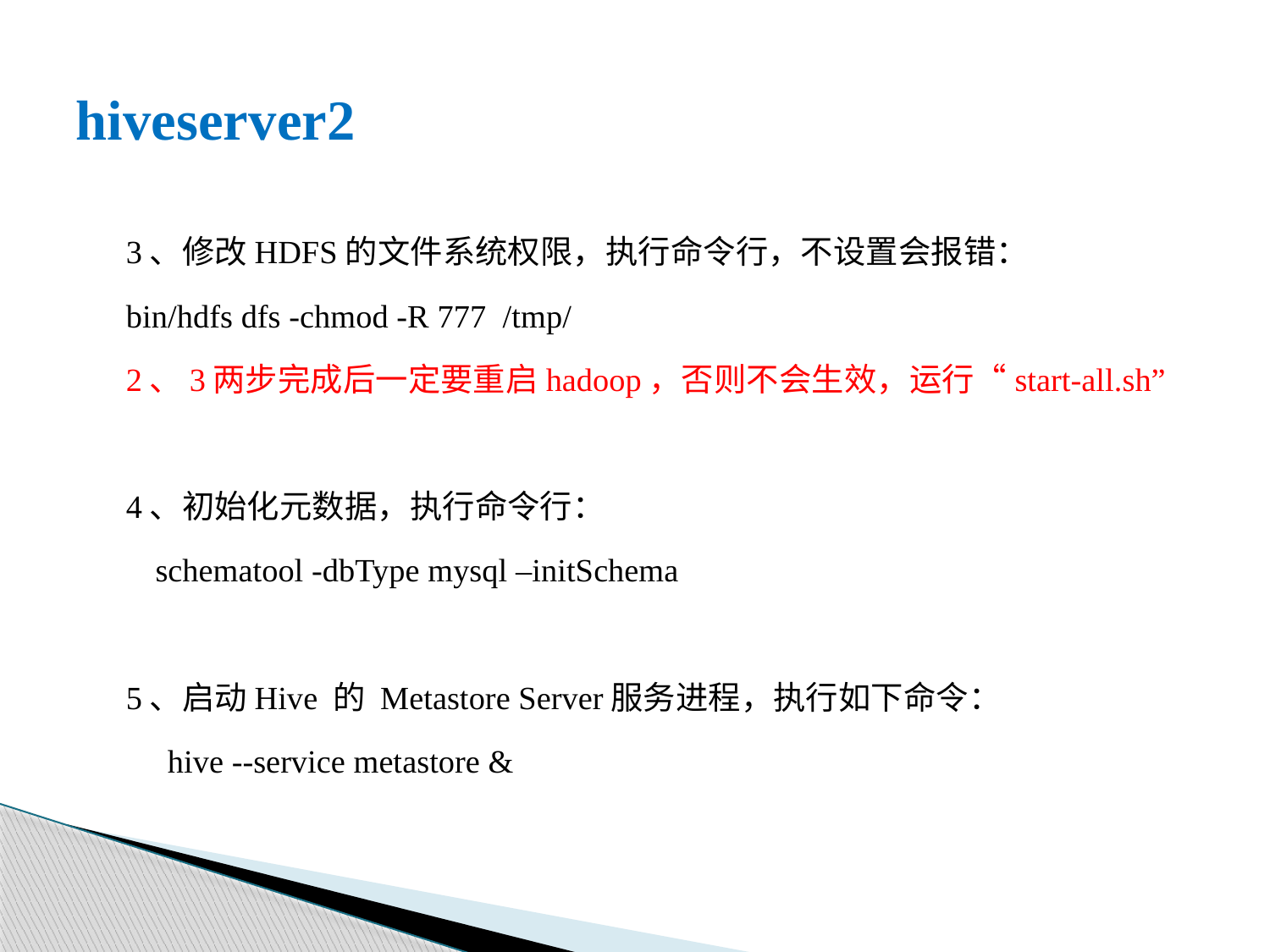

# hiveserver2
3、修改HDFS的文件系统权限，执行命令行，不设置会报错：
bin/hdfs dfs -chmod -R 777  /tmp/
2、3两步完成后一定要重启hadoop，否则不会生效，运行“start-all.sh”

4、初始化元数据，执行命令行：
	schematool -dbType mysql –initSchema

5、启动Hive 的 Metastore Server服务进程，执行如下命令：
     hive --service metastore &